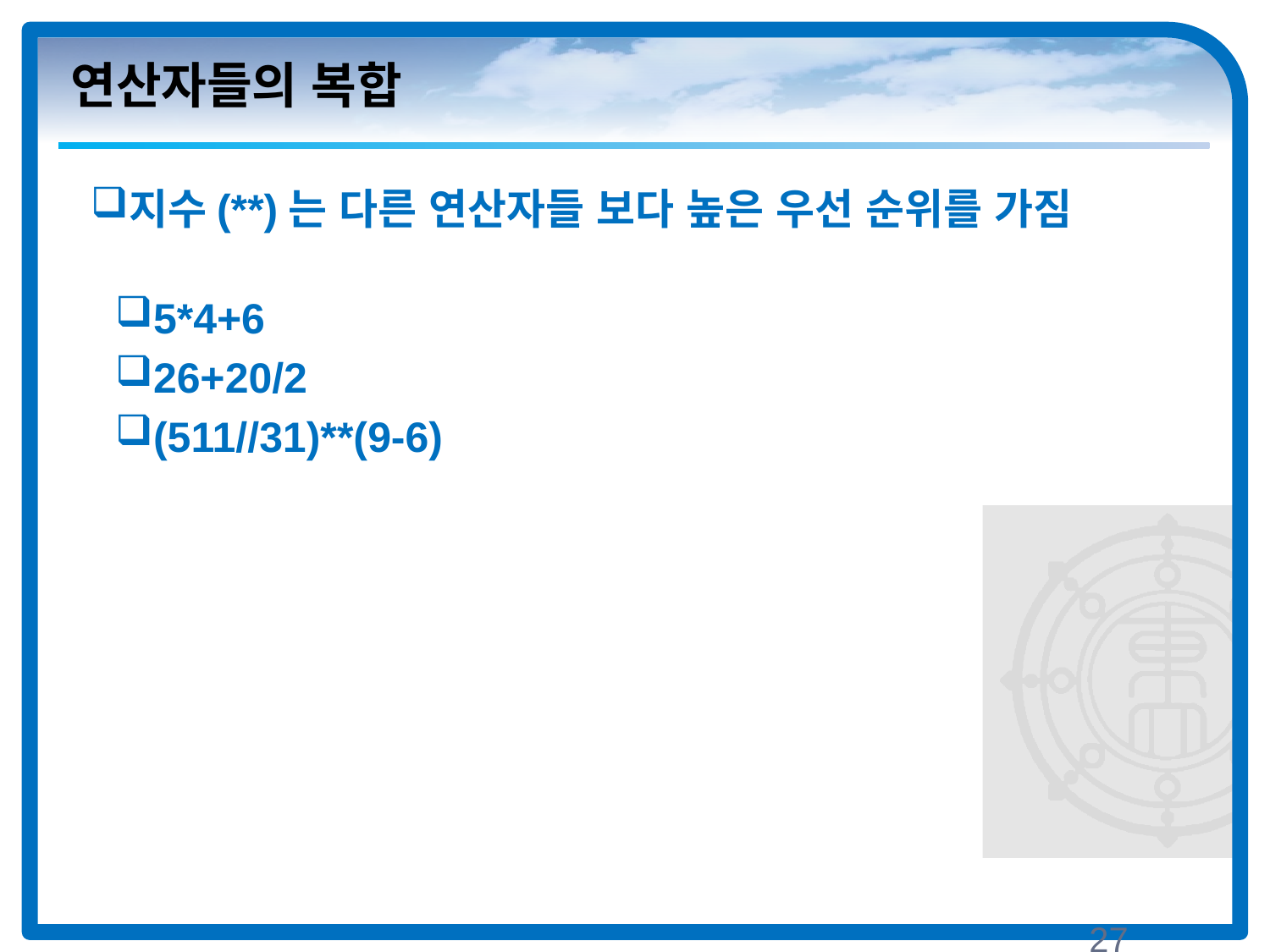

# 연산자들의 복합
지수(**)는 다른 연산자들 보다 높은 우선 순위를 가짐
5*4+6
26+20/2
(511//31)**(9-6)
27